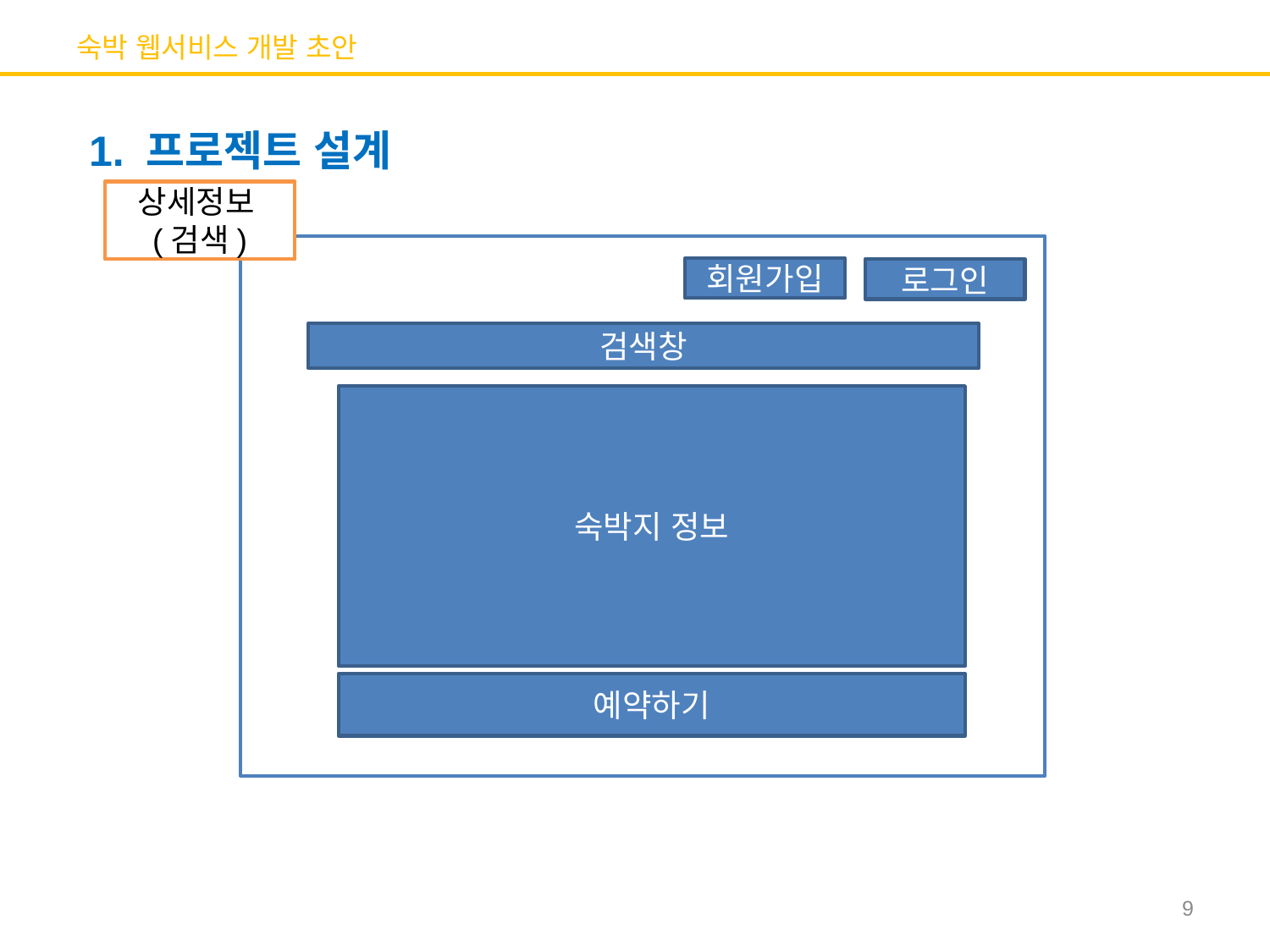

# 숙박 웹서비스 개발 초안
1. 프로젝트 설계
상세정보(검색)

회원가입
로그인
검색창
숙박지 정보
예약하기
9